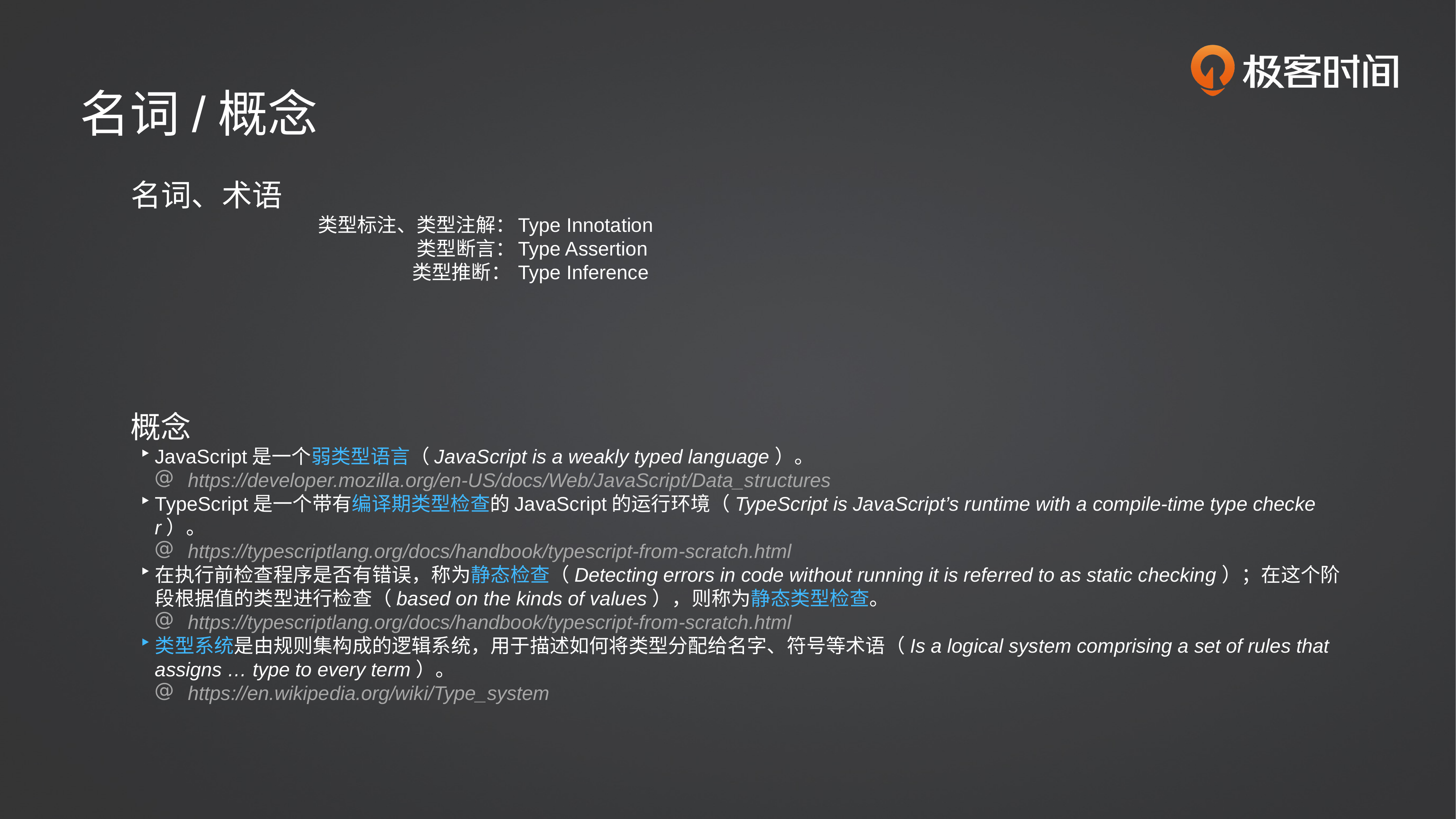

名词/概念
名词、术语
类型标注、类型注解：
类型断言：
类型推断：

Type Innotation
Type Assertion
Type Inference
概念
JavaScript是一个弱类型语言（JavaScript is a weakly typed language）。
https://developer.mozilla.org/en-US/docs/Web/JavaScript/Data_structures
TypeScript是一个带有编译期类型检查的JavaScript的运行环境（TypeScript is JavaScript’s runtime with a compile-time type checker）。
https://typescriptlang.org/docs/handbook/typescript-from-scratch.html
在执行前检查程序是否有错误，称为静态检查（Detecting errors in code without running it is referred to as static checking）；在这个阶段根据值的类型进行检查（based on the kinds of values），则称为静态类型检查。
https://typescriptlang.org/docs/handbook/typescript-from-scratch.html
类型系统是由规则集构成的逻辑系统，用于描述如何将类型分配给名字、符号等术语（Is a logical system comprising a set of rules that assigns … type to every term）。
https://en.wikipedia.org/wiki/Type_system